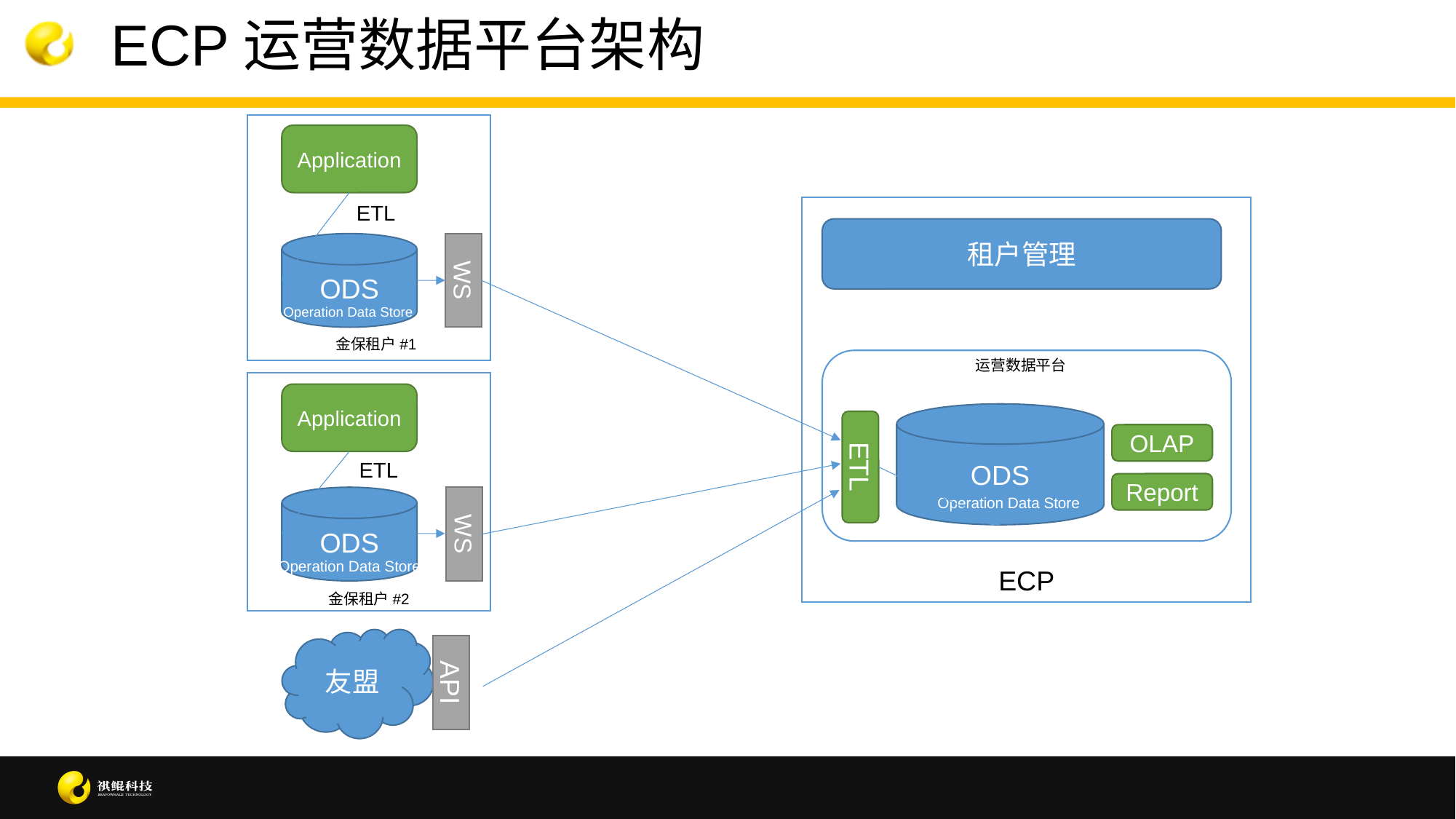

# ECP运营数据平台架构

Application
ETL
ECP
租户管理
ODS
Operation Data Store
WS
金保租户#1

运营数据平台

Application
OLAP
ODS
Operation Data Store
ETL
Report
ETL
ODS
WS
Operation Data Store
金保租户#2
友盟
API